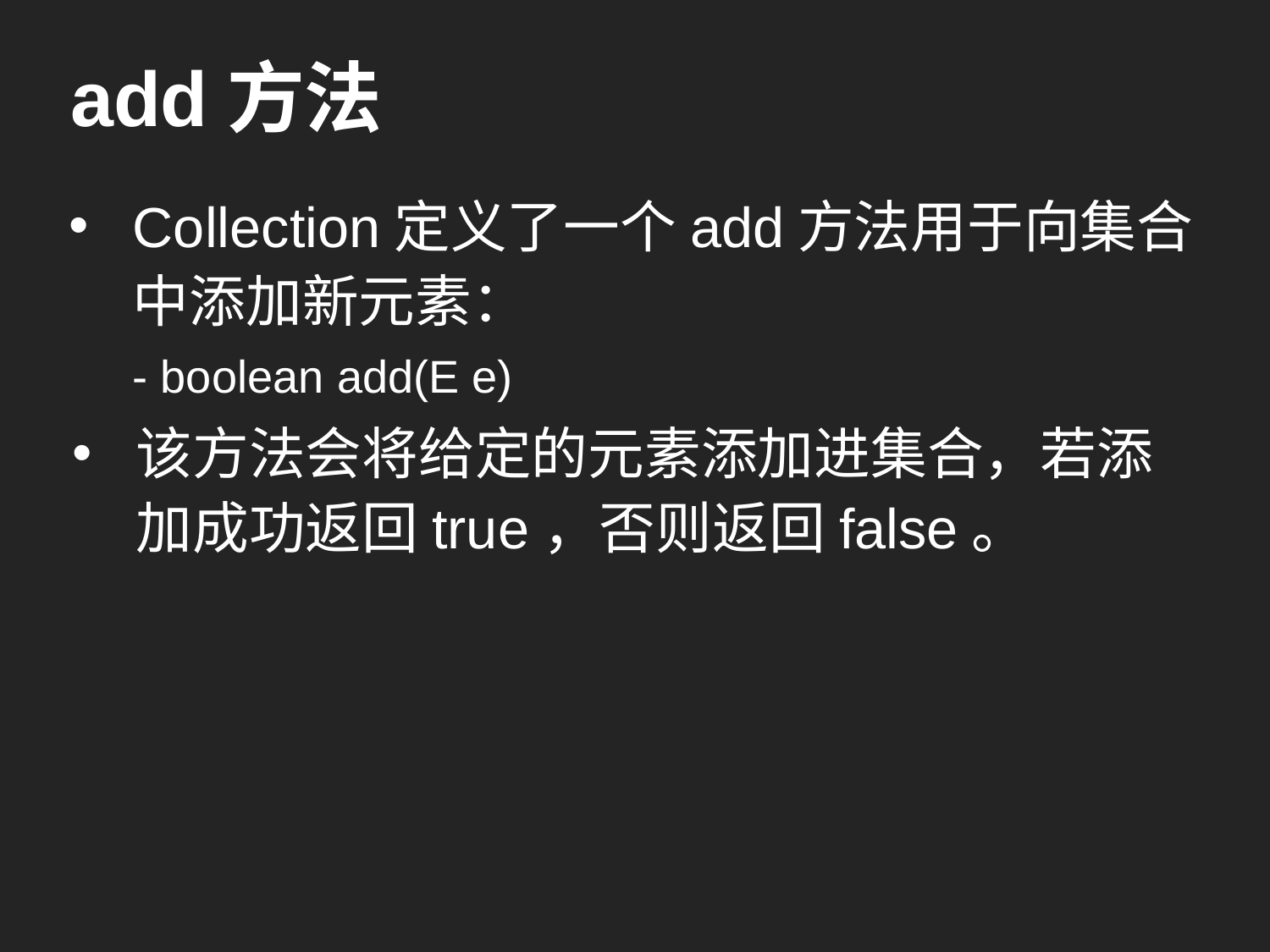

# add方法
Collection定义了一个add方法用于向集合中添加新元素：
- boolean add(E e)
该方法会将给定的元素添加进集合，若添加成功返回true，否则返回false。